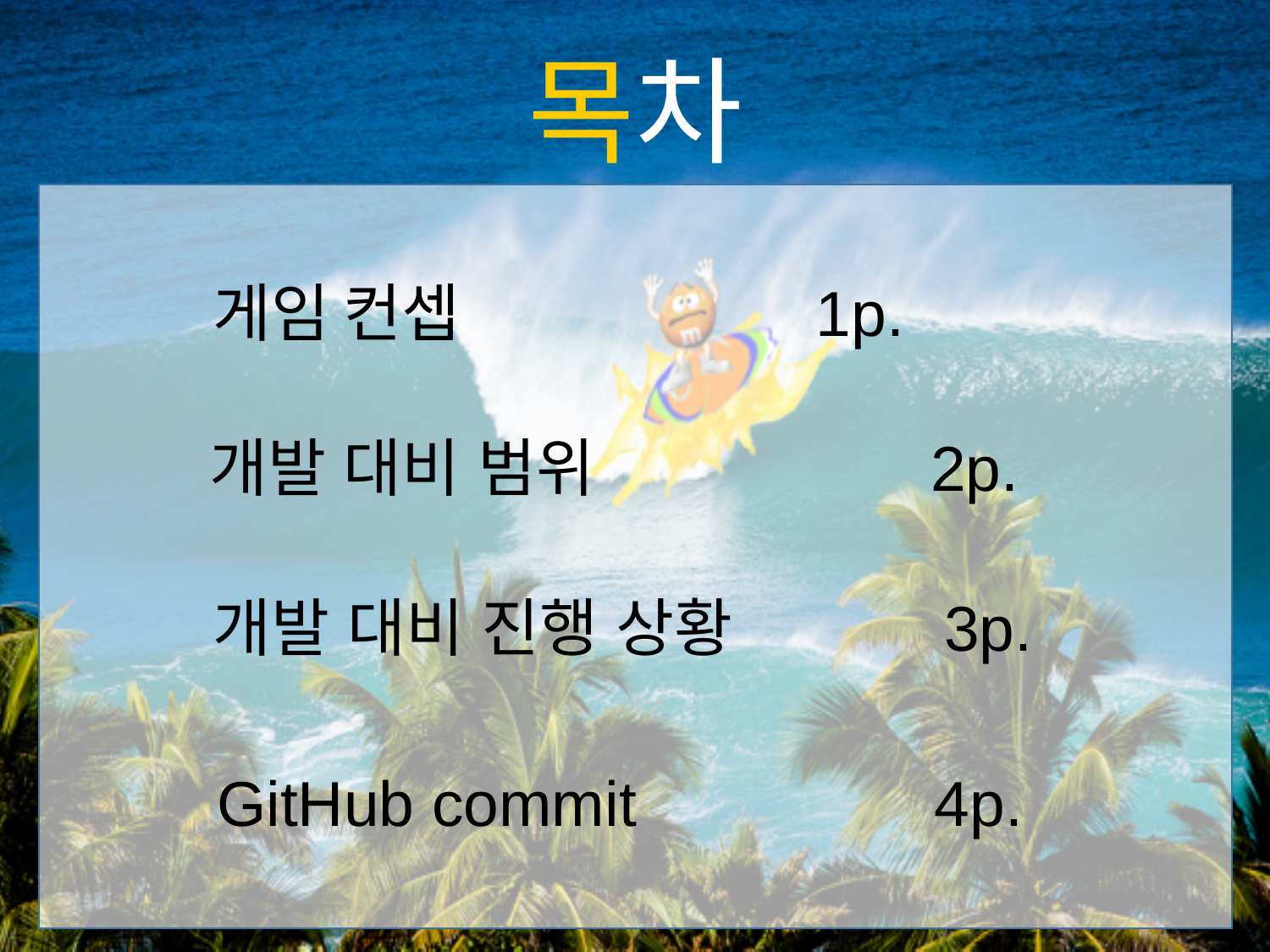

# 목차

게임 컨셉                        1p.
개발 대비 범위                  2p.
개발 대비 진행 상황           3p.
GitHub commit                 4p.